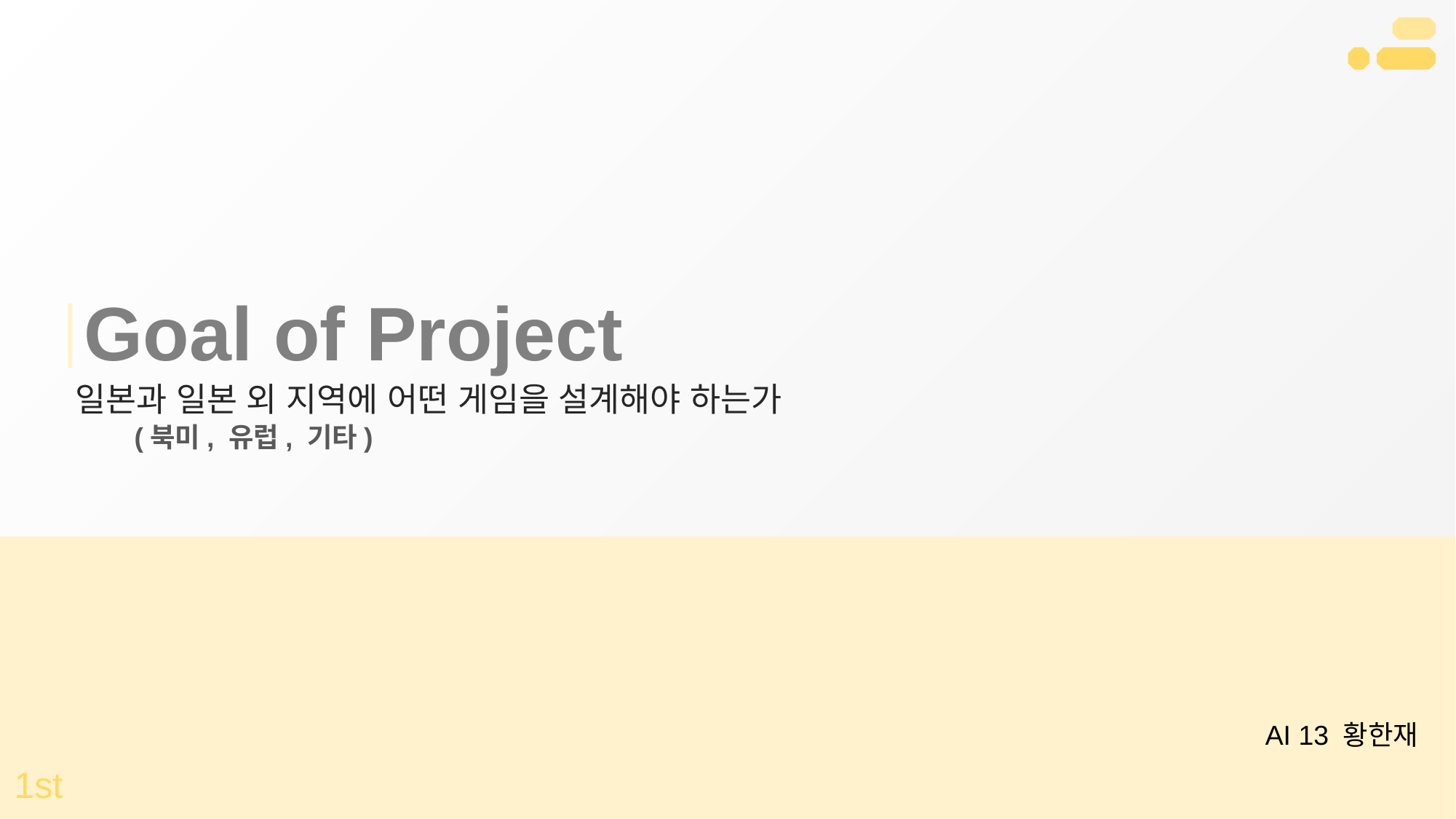

Goal of Project

일본과 일본 외 지역에 어떤 게임을 설계해야 하는가
(북미, 유럽, 기타)

AI 13 황한재
1st